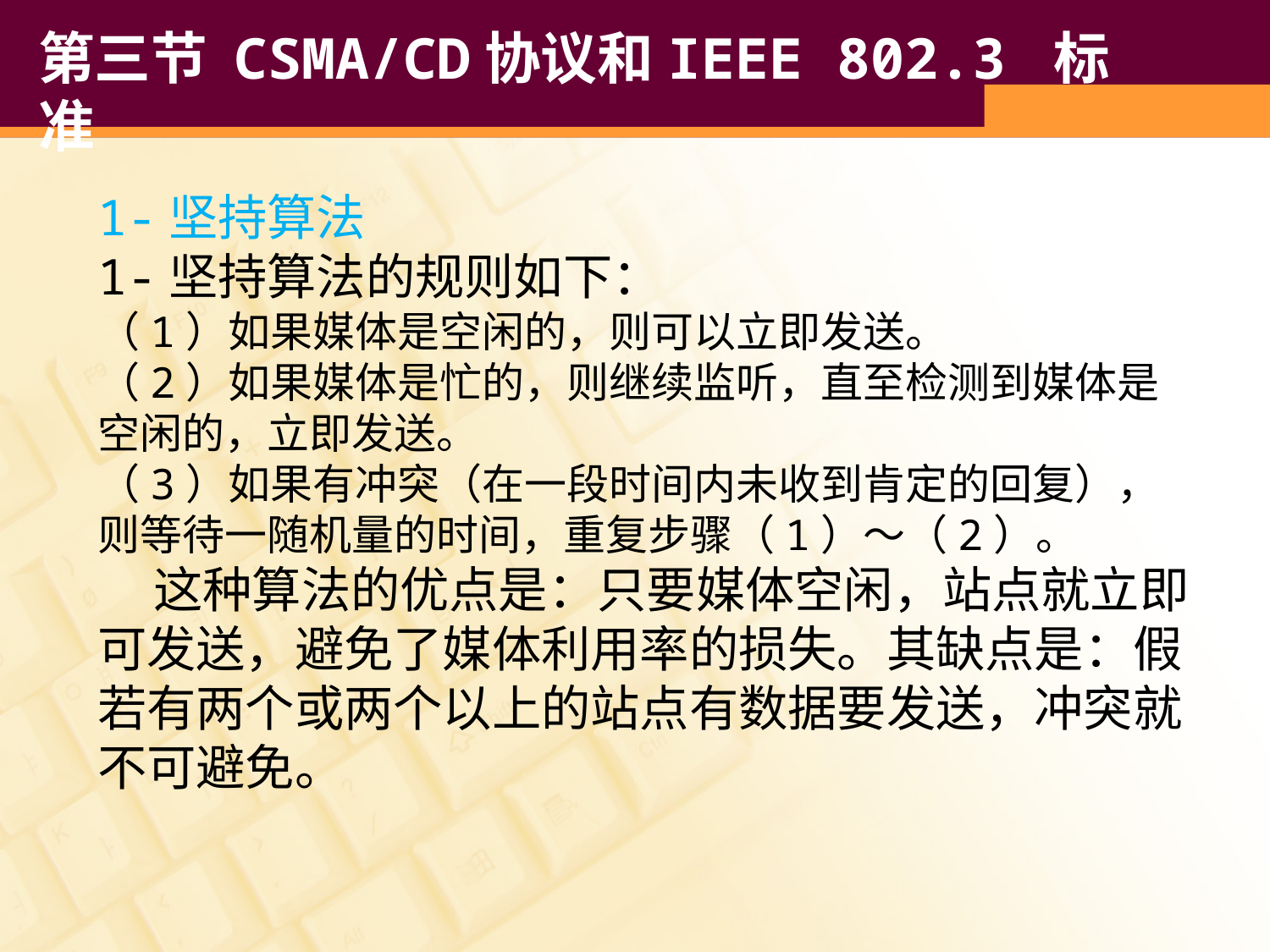

# 第三节 CSMA/CD协议和IEEE 802.3 标准
1-坚持算法
1-坚持算法的规则如下：
（1）如果媒体是空闲的，则可以立即发送。
（2）如果媒体是忙的，则继续监听，直至检测到媒体是空闲的，立即发送。
（3）如果有冲突（在一段时间内未收到肯定的回复），则等待一随机量的时间，重复步骤（1）～（2）。
    这种算法的优点是：只要媒体空闲，站点就立即可发送，避免了媒体利用率的损失。其缺点是：假若有两个或两个以上的站点有数据要发送，冲突就不可避免。